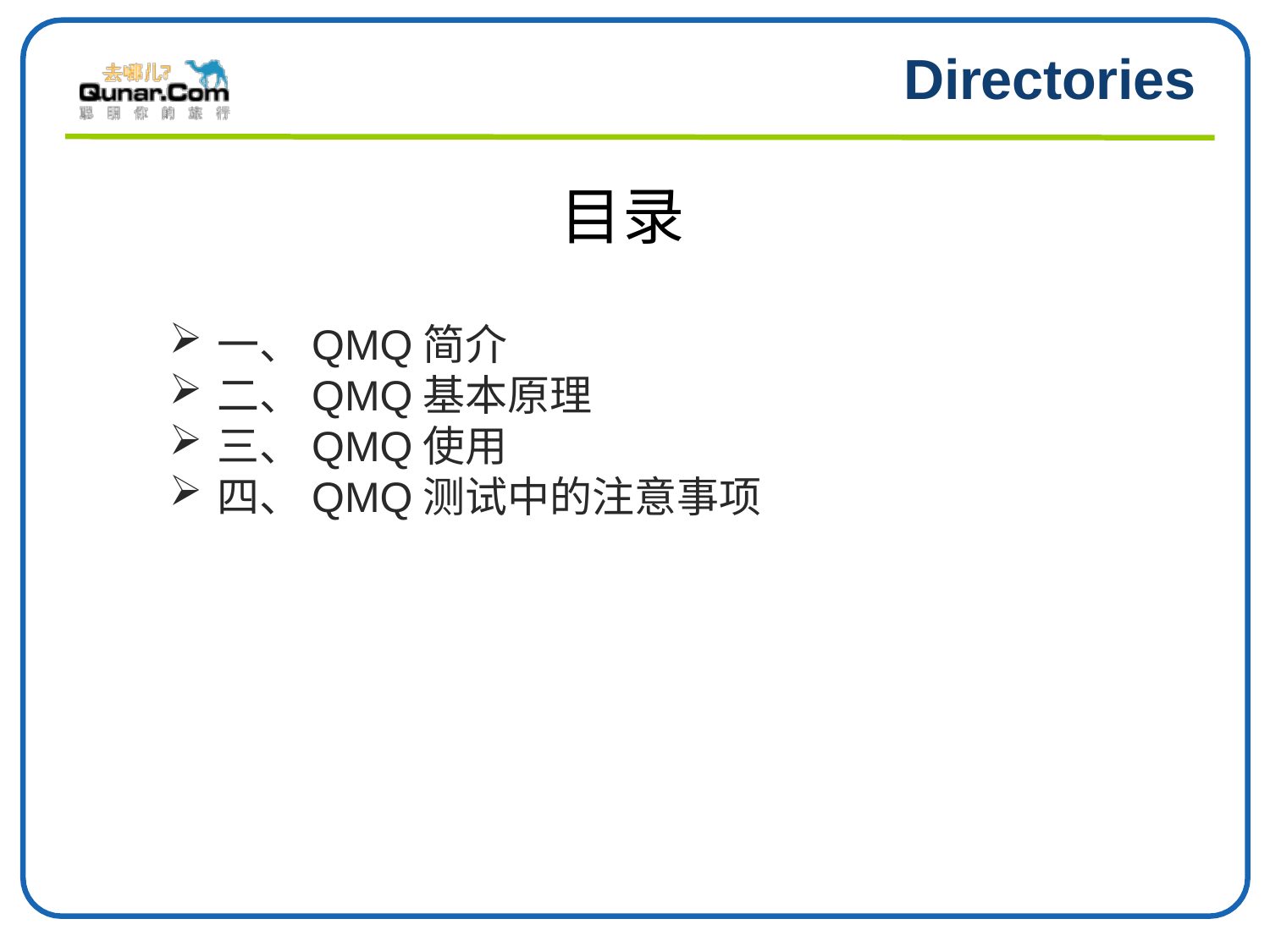

# Directories
目录
一、QMQ简介
二、QMQ基本原理
三、QMQ使用
四、QMQ测试中的注意事项